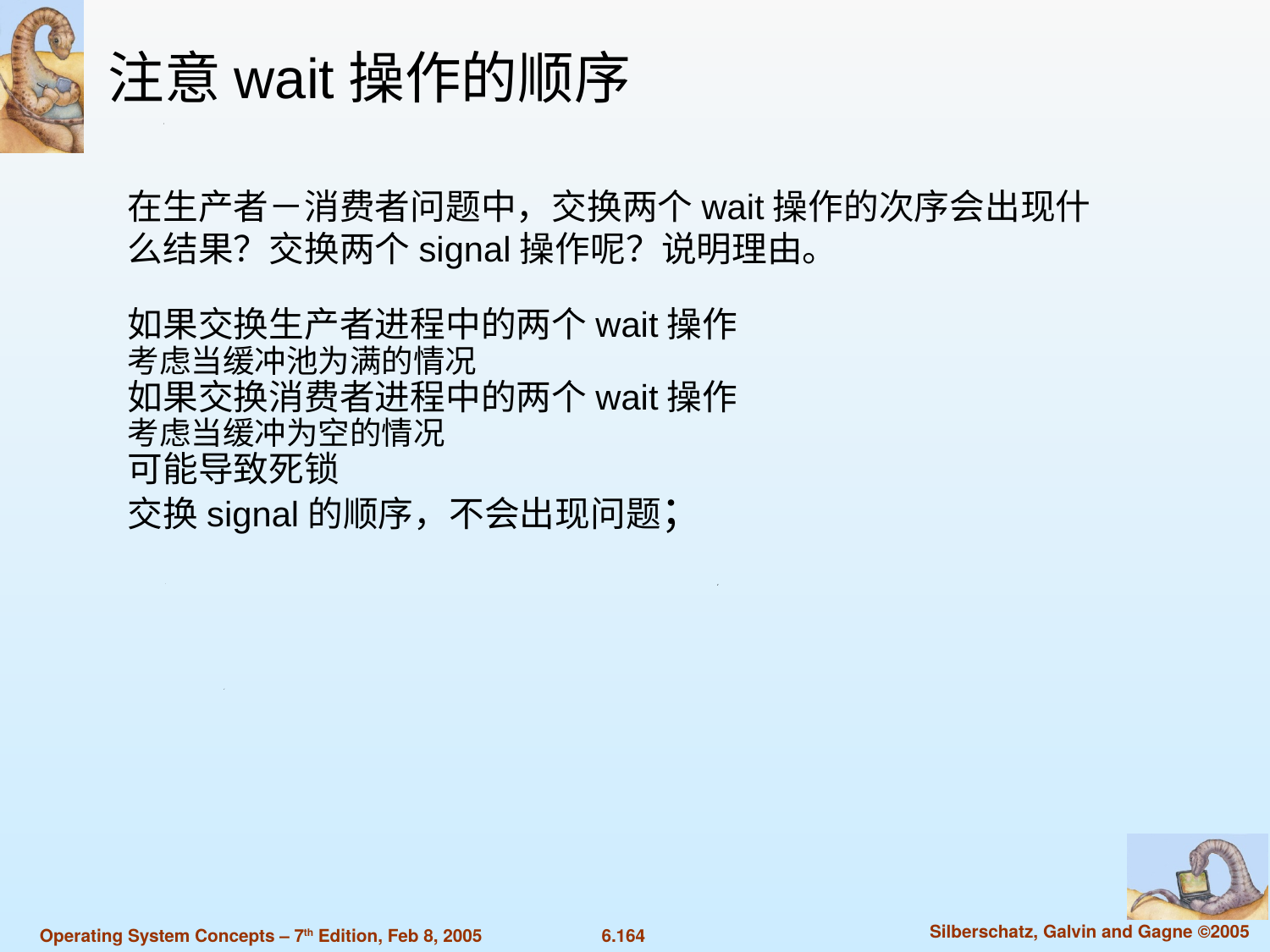

注意wait操作的顺序
在生产者－消费者问题中，交换两个wait操作的次序会出现什么结果？交换两个signal操作呢？说明理由。

如果交换生产者进程中的两个wait操作
考虑当缓冲池为满的情况
如果交换消费者进程中的两个wait操作
考虑当缓冲为空的情况
可能导致死锁
交换signal的顺序，不会出现问题；